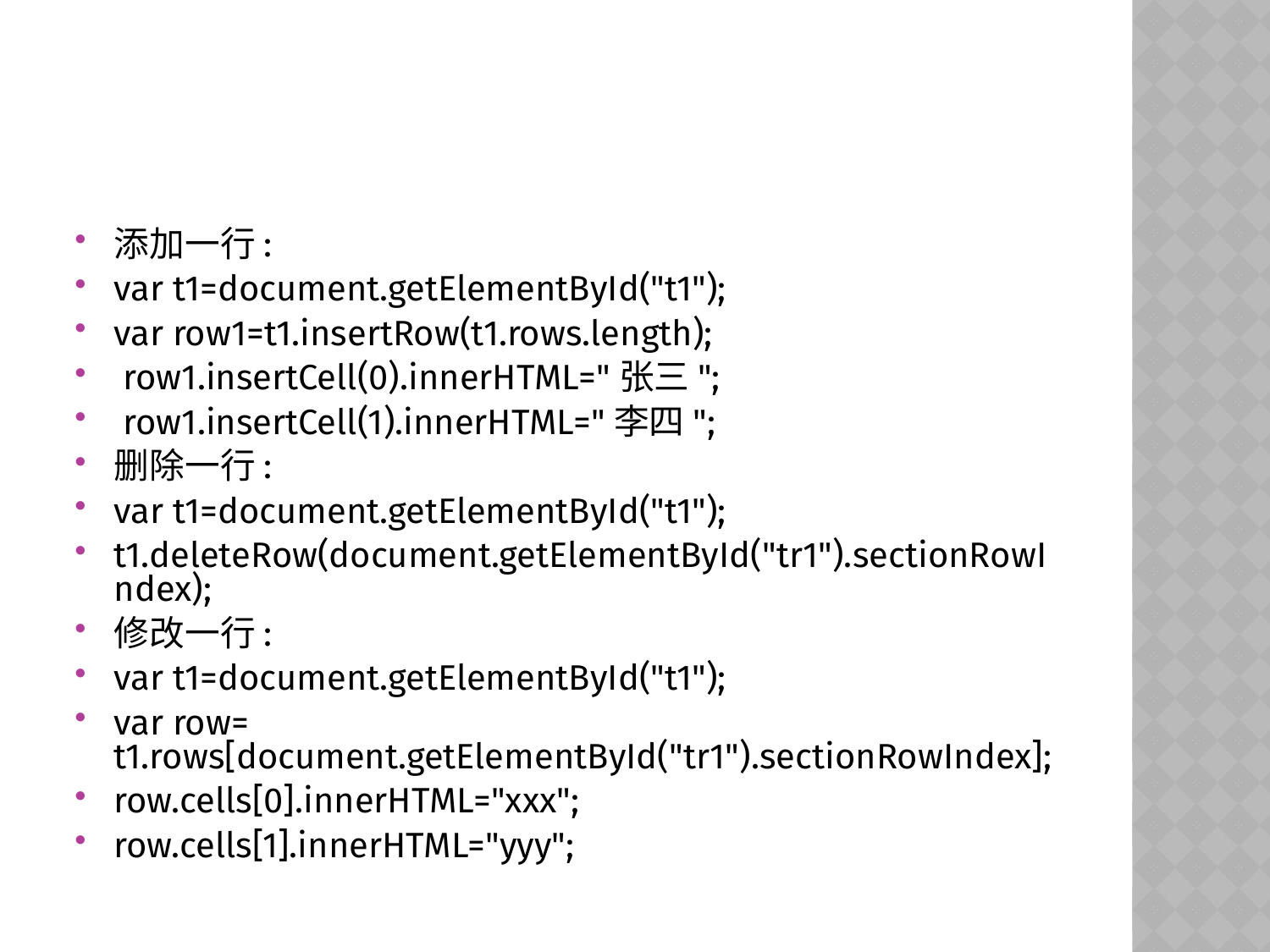

#
添加一行:
var t1=document.getElementById("t1");
var row1=t1.insertRow(t1.rows.length);
 row1.insertCell(0).innerHTML="张三";
 row1.insertCell(1).innerHTML="李四";
删除一行:
var t1=document.getElementById("t1");
t1.deleteRow(document.getElementById("tr1").sectionRowIndex);
修改一行:
var t1=document.getElementById("t1");
var row= t1.rows[document.getElementById("tr1").sectionRowIndex];
row.cells[0].innerHTML="xxx";
row.cells[1].innerHTML="yyy";